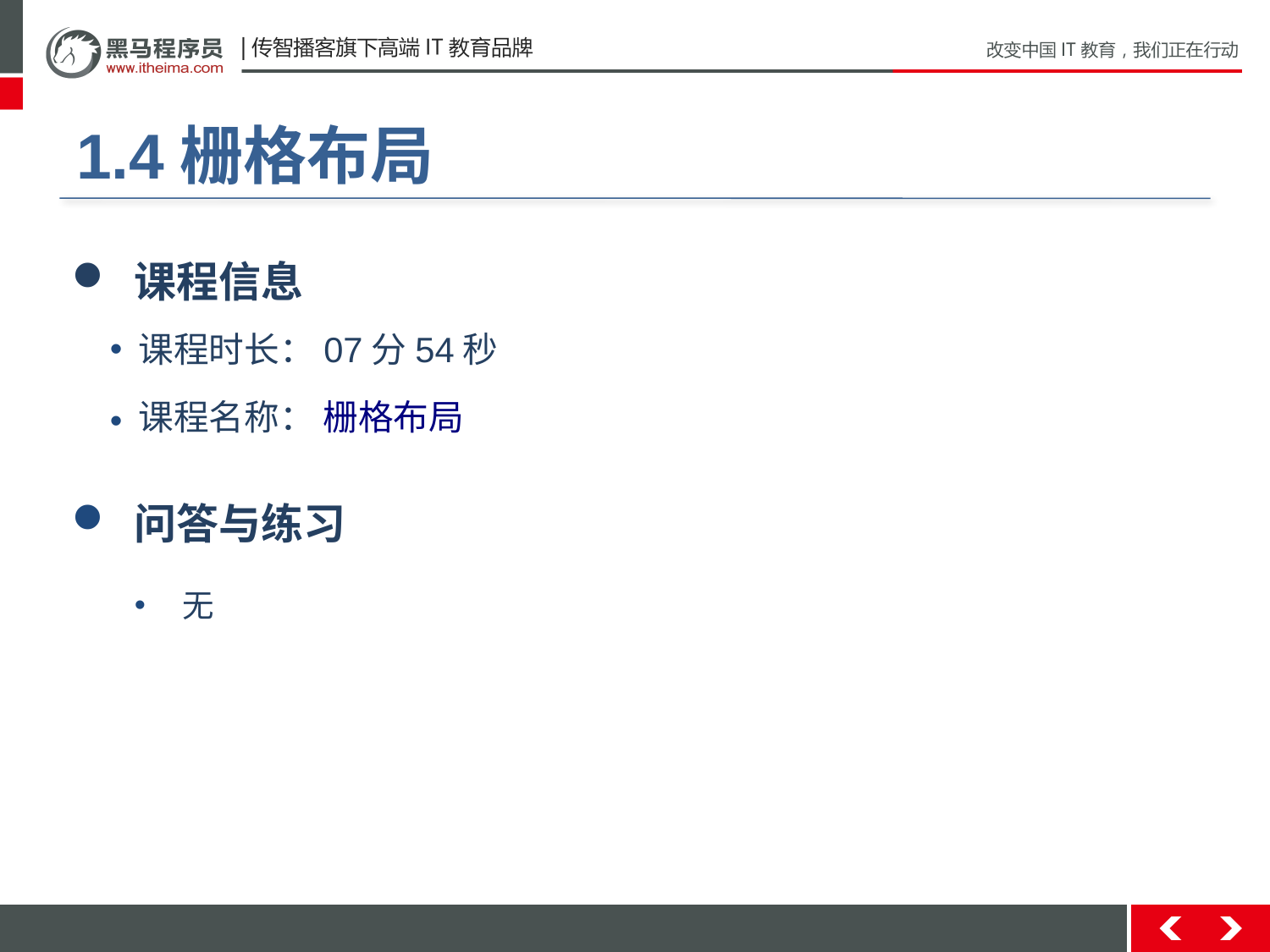

#
1.4栅格布局
 课程信息
 课程时长：07分54秒
 课程名称： 栅格布局
 问答与练习
无